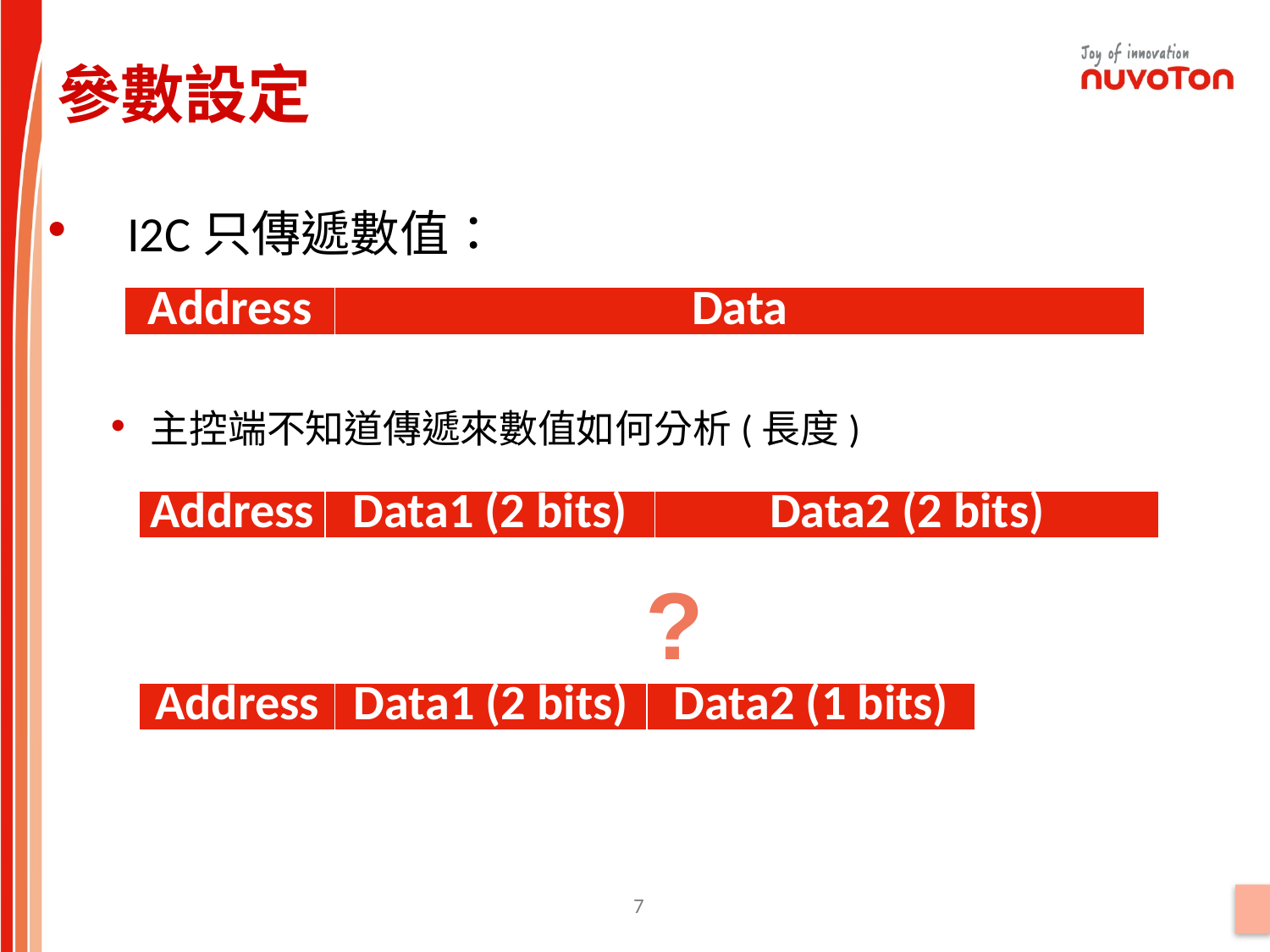

參數設定
I2C只傳遞數值：

主控端不知道傳遞來數值如何分析(長度)

| Address | Data |
| --- | --- |
| Address | Data1 (2 bits) | Data2 (2 bits) |
| --- | --- | --- |
?
| Address | Data1 (2 bits) | Data2 (1 bits) |
| --- | --- | --- |
7